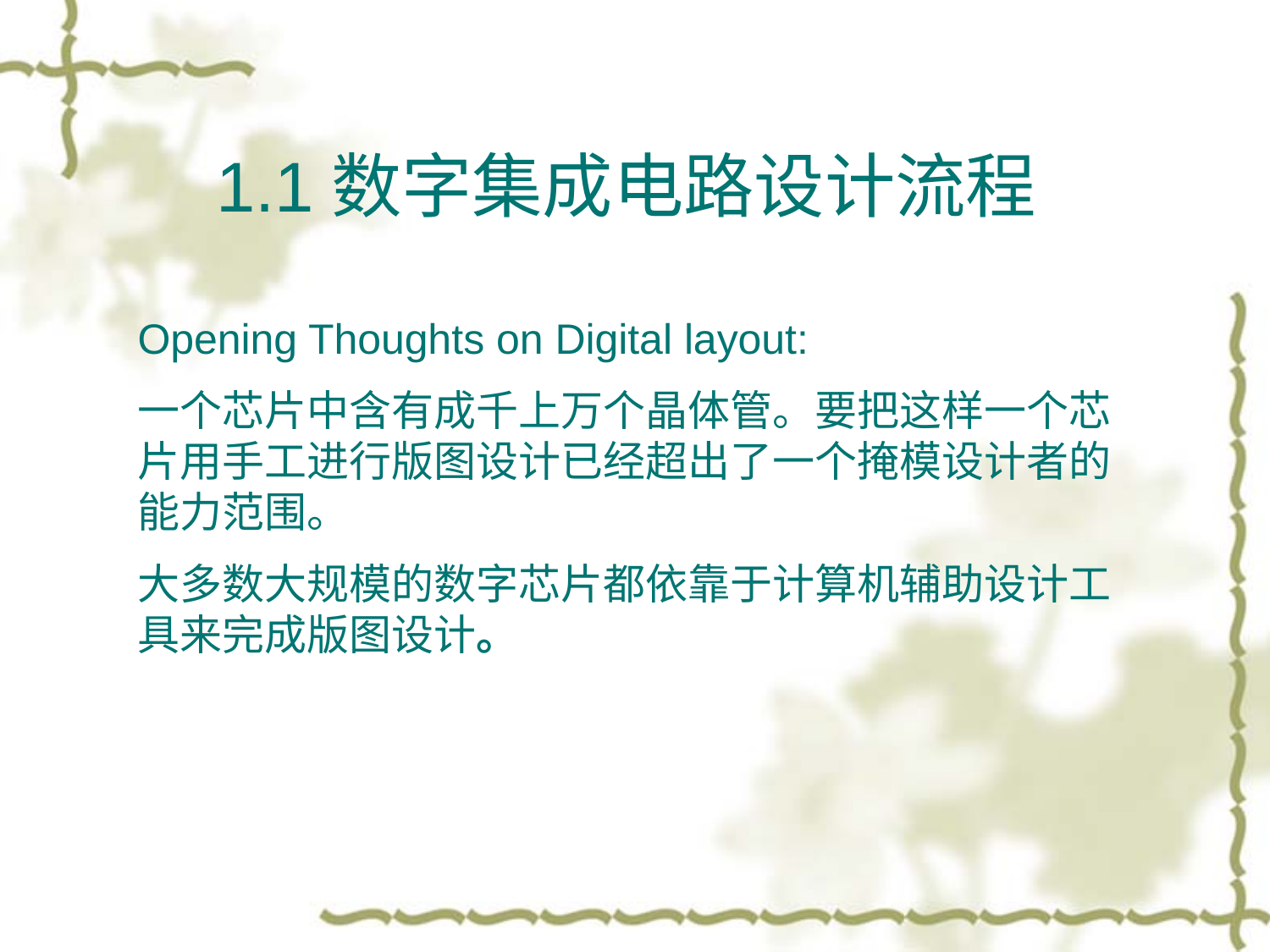

# 1.1数字集成电路设计流程
Opening Thoughts on Digital layout:
一个芯片中含有成千上万个晶体管。要把这样一个芯片用手工进行版图设计已经超出了一个掩模设计者的能力范围。
大多数大规模的数字芯片都依靠于计算机辅助设计工具来完成版图设计。
3